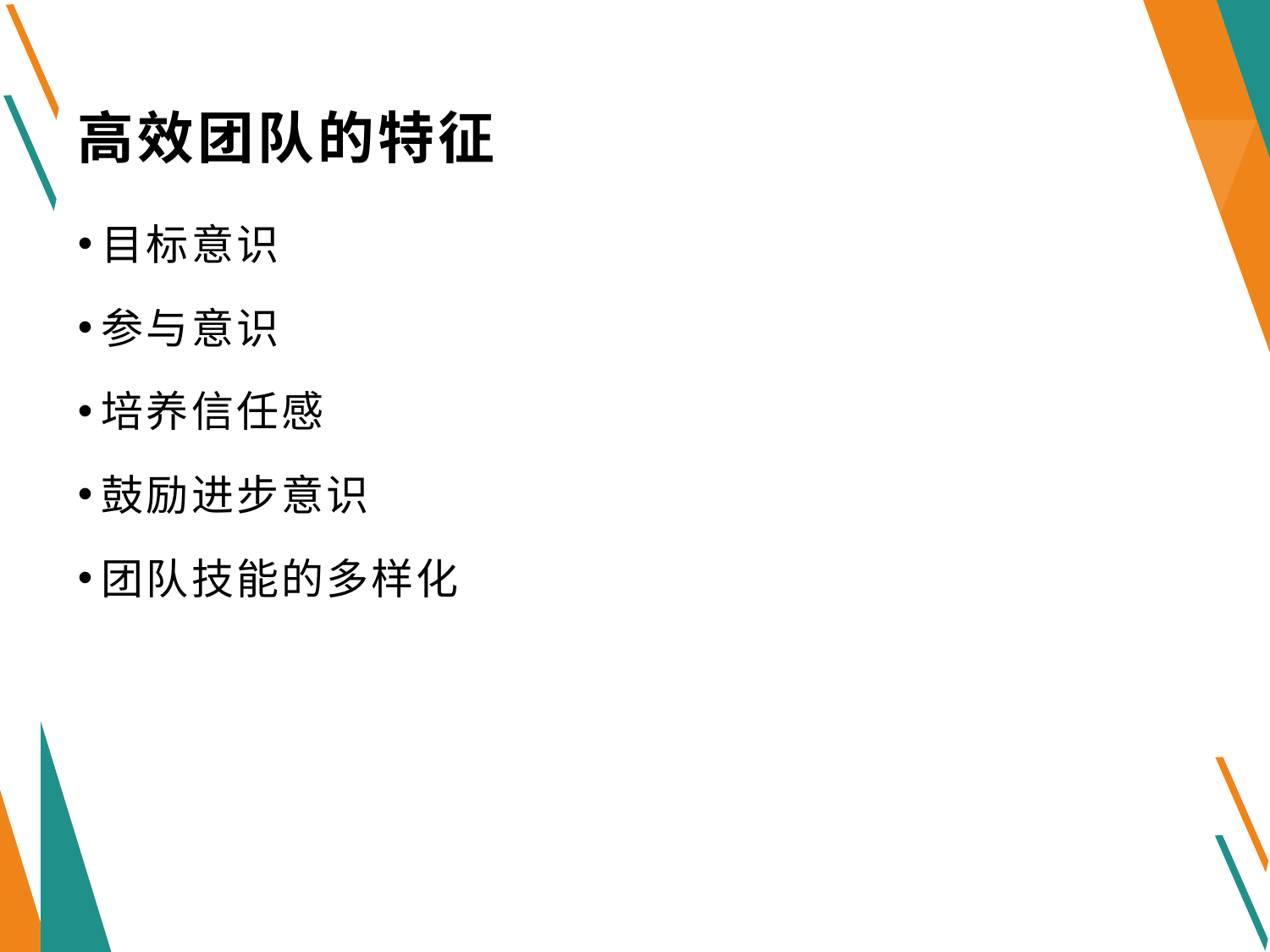

# 高效团队的特征
目标意识
参与意识
培养信任感
鼓励进步意识
团队技能的多样化
5